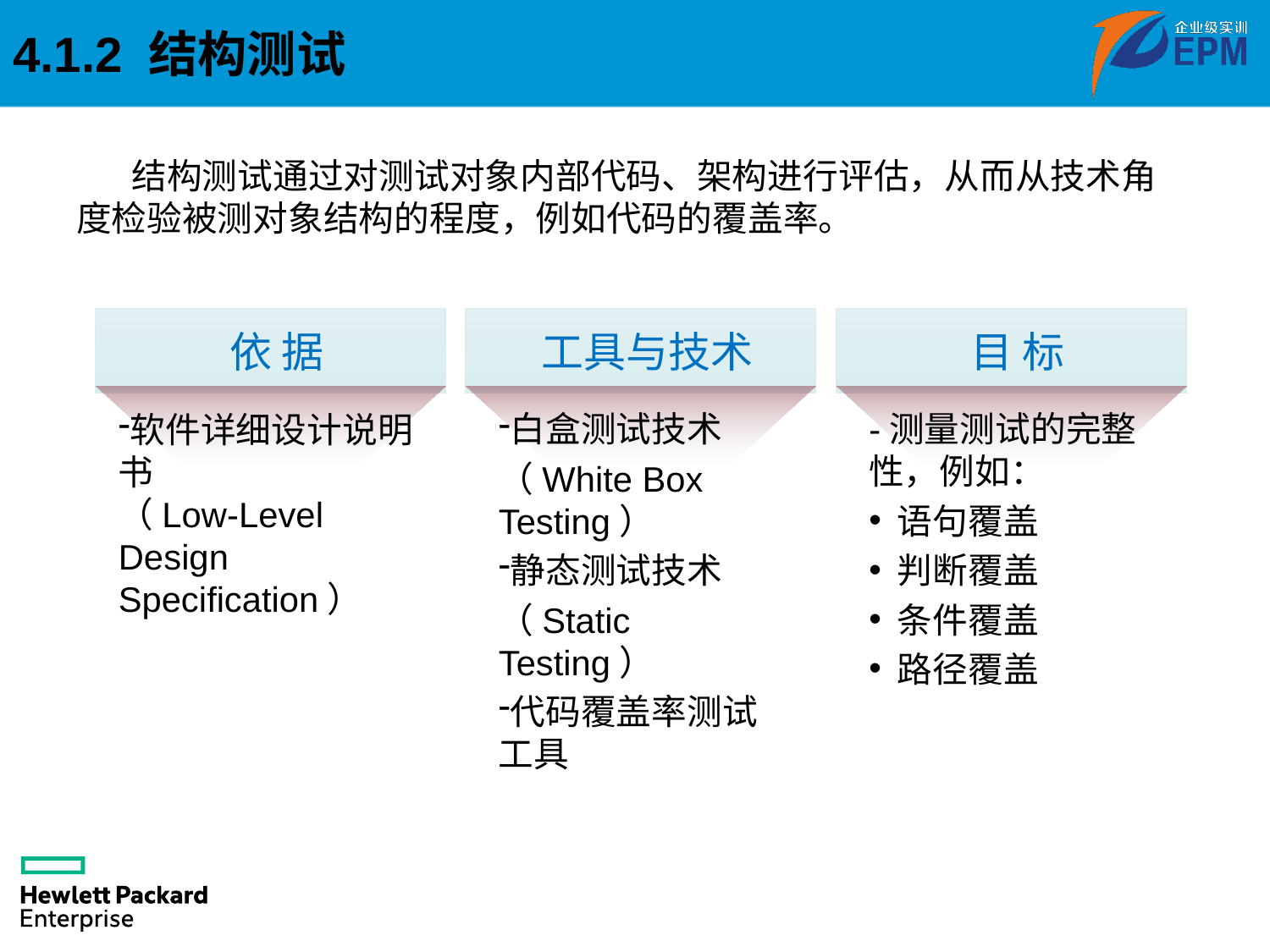

4.1.2 结构测试
      结构测试通过对测试对象内部代码、架构进行评估，从而从技术角度检验被测对象结构的程度，例如代码的覆盖率。
依 据
工具与技术
目 标

软件详细设计说明书
（Low-Level Design Specification）
白盒测试技术
（White Box Testing）
静态测试技术
（Static Testing）
代码覆盖率测试工具
-测量测试的完整性，例如：
 语句覆盖
 判断覆盖
 条件覆盖
 路径覆盖